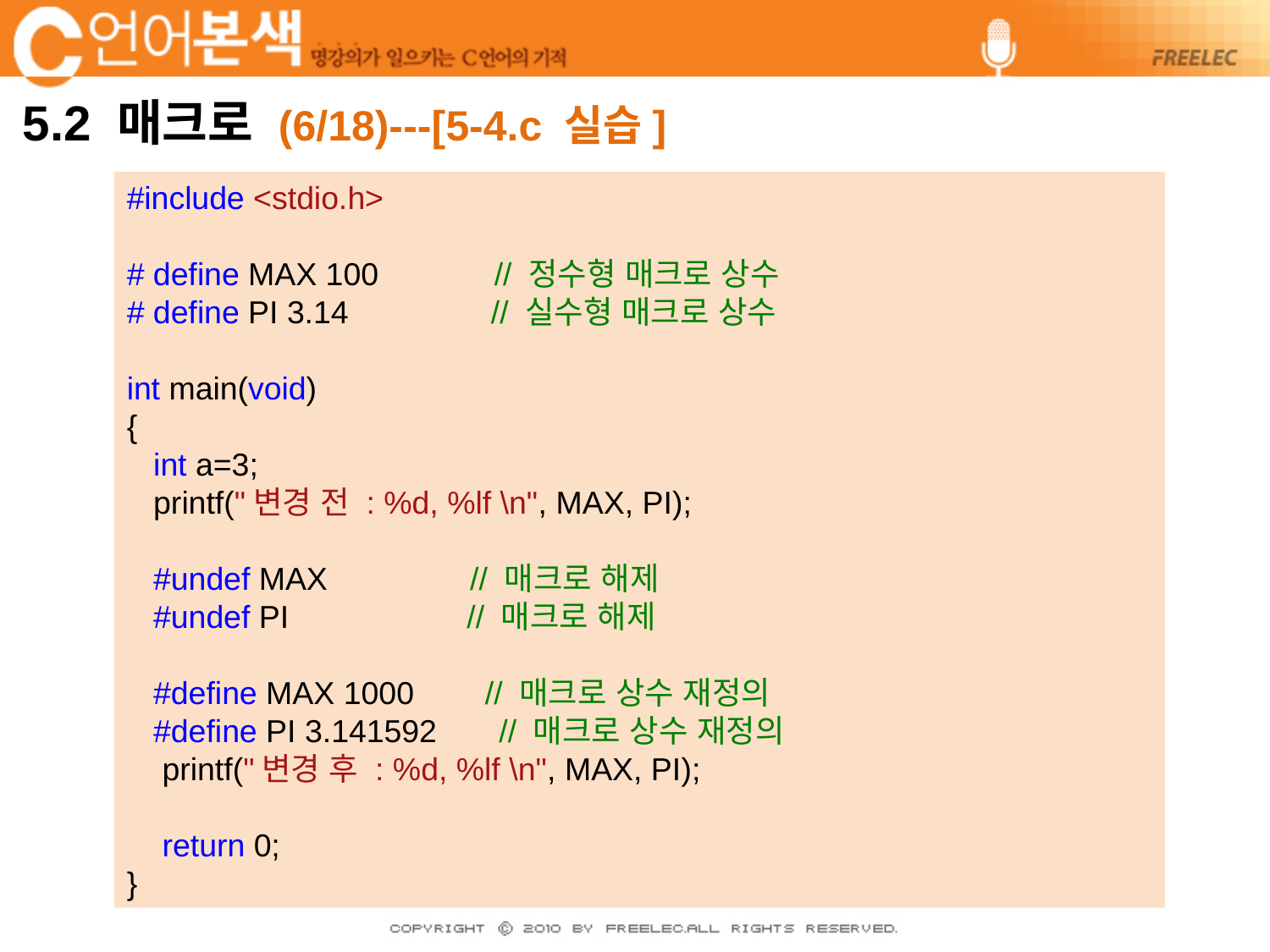

# 5.2 매크로 (6/18)---[5-4.c 실습]
#include <stdio.h>

# define MAX 100             // 정수형 매크로 상수
# define PI 3.14                // 실수형 매크로 상수

int main(void)
{
   int a=3;
   printf("변경 전 : %d, %lf \n", MAX, PI);

   #undef MAX                // 매크로 해제
   #undef PI                    // 매크로 해제

   #define MAX 1000        // 매크로 상수 재정의
   #define PI 3.141592       // 매크로 상수 재정의
    printf("변경 후 : %d, %lf \n", MAX, PI);

    return 0;
}